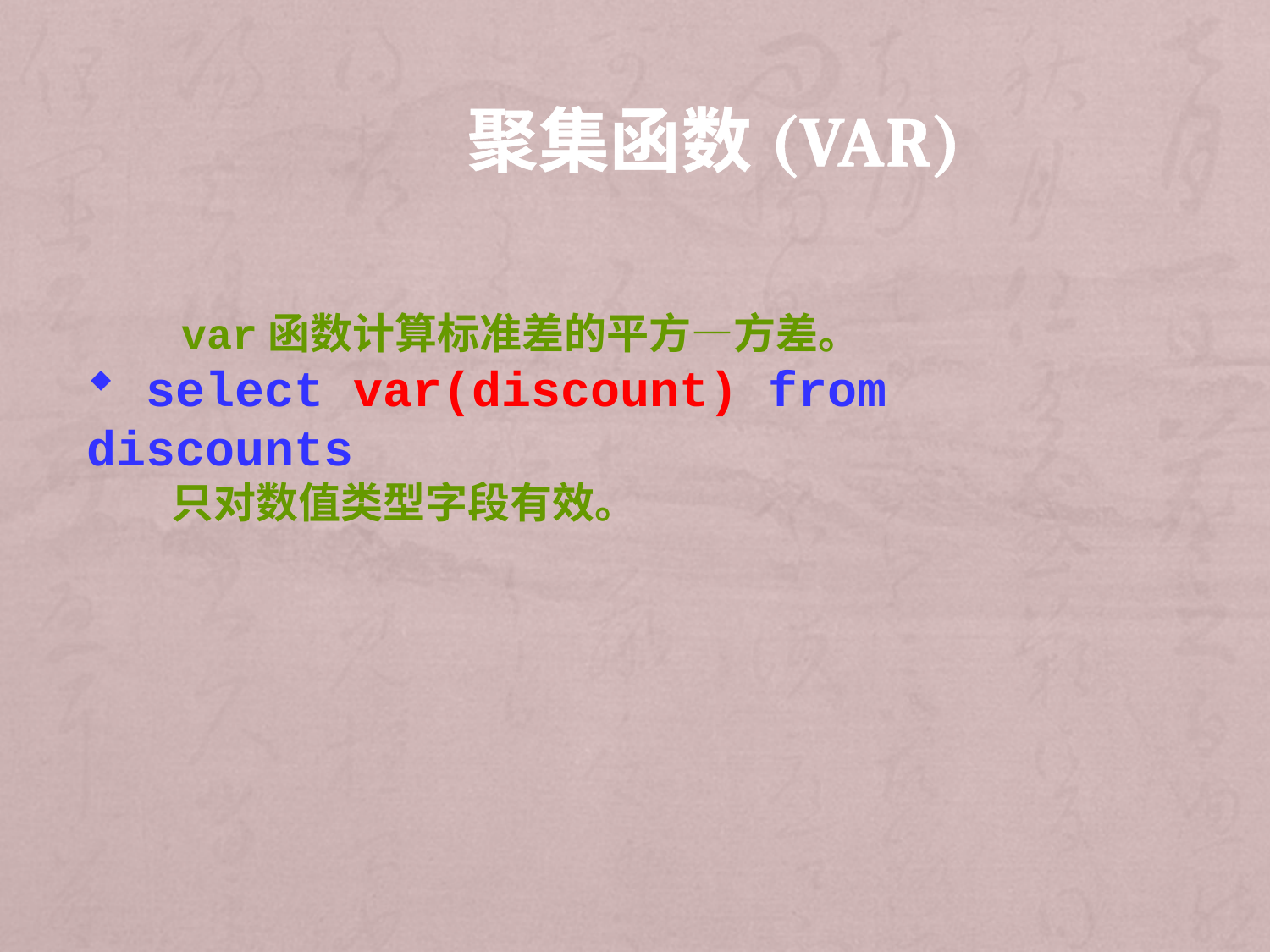

# 聚集函数(var)
　　var函数计算标准差的平方—方差。
 select var(discount) from discounts
　　只对数值类型字段有效。